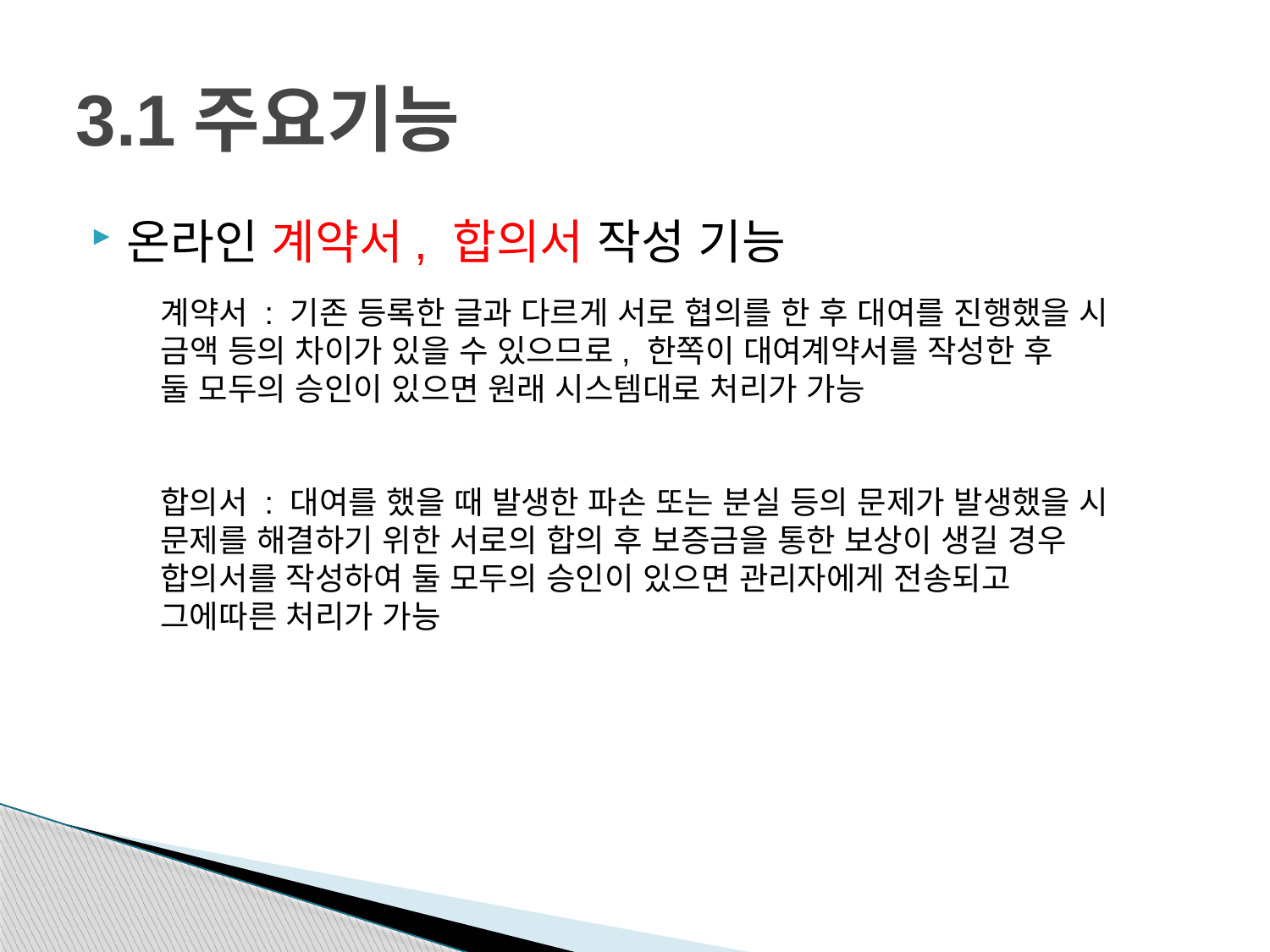

# 3.1주요기능
온라인 계약서, 합의서 작성 기능

계약서 : 기존 등록한 글과 다르게 서로 협의를 한 후 대여를 진행했을 시
금액 등의 차이가 있을 수 있으므로, 한쪽이 대여계약서를 작성한 후
둘 모두의 승인이 있으면 원래 시스템대로 처리가 가능
합의서 : 대여를 했을 때 발생한 파손 또는 분실 등의 문제가 발생했을 시
문제를 해결하기 위한 서로의 합의 후 보증금을 통한 보상이 생길 경우
합의서를 작성하여 둘 모두의 승인이 있으면 관리자에게 전송되고
그에따른 처리가 가능